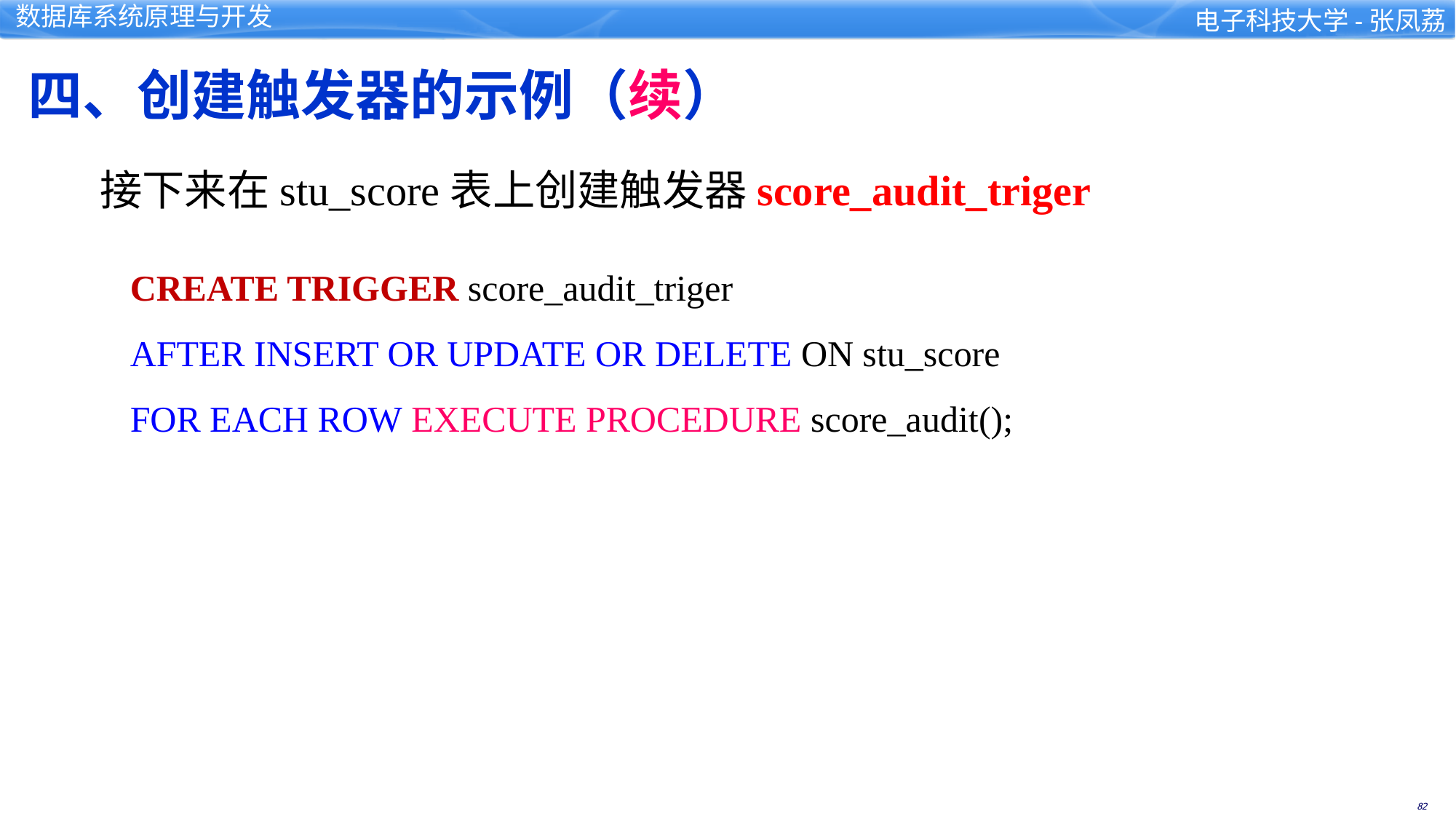

四、创建触发器的示例（续）
      接下来在stu_score表上创建触发器score_audit_triger
    CREATE TRIGGER score_audit_triger
    AFTER INSERT OR UPDATE OR DELETE ON stu_score
    FOR EACH ROW EXECUTE PROCEDURE score_audit();